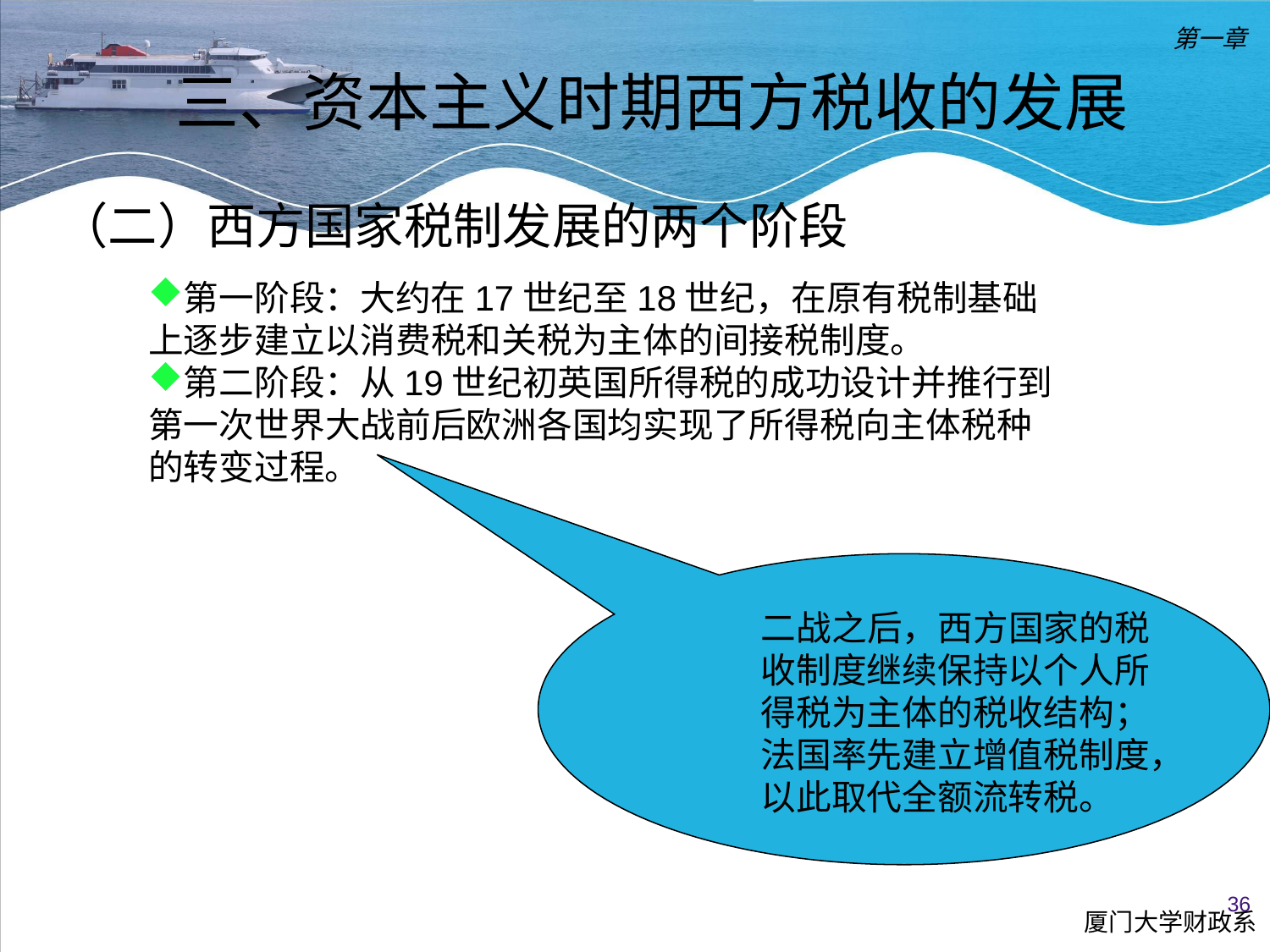

第一章
三、资本主义时期西方税收的发展
（二）西方国家税制发展的两个阶段
第一阶段：大约在17世纪至18世纪，在原有税制基础上逐步建立以消费税和关税为主体的间接税制度。
第二阶段：从19世纪初英国所得税的成功设计并推行到第一次世界大战前后欧洲各国均实现了所得税向主体税种的转变过程。
    二战之后，西方国家的税收制度继续保持以个人所得税为主体的税收结构；法国率先建立增值税制度，以此取代全额流转税。
36
厦门大学财政系